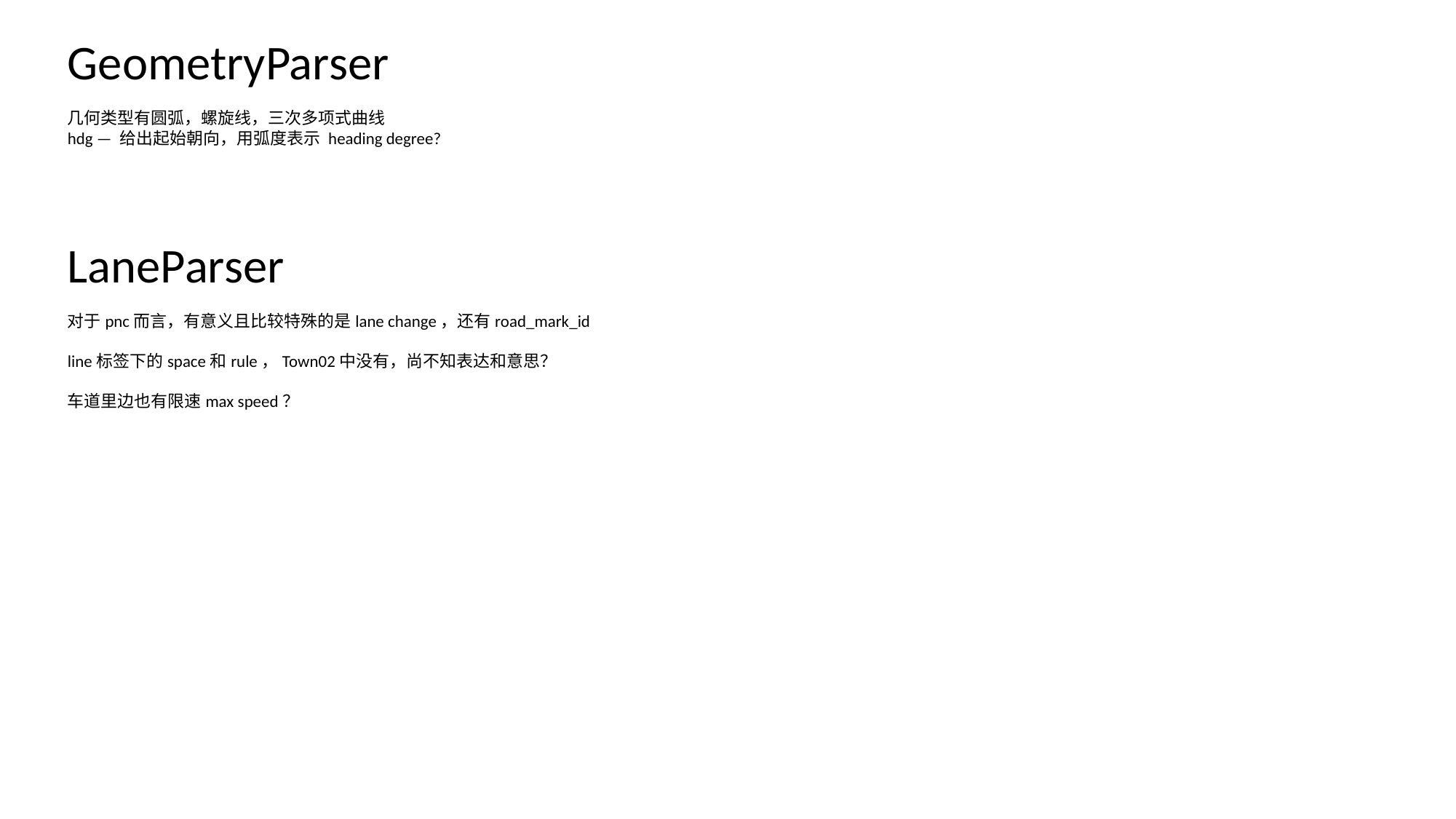

GeometryParser
几何类型有圆弧，螺旋线，三次多项式曲线
hdg — 给出起始朝向，用弧度表示 heading degree?

LaneParser
对于pnc而言，有意义且比较特殊的是lane change，还有road_mark_id

line标签下的space和rule，Town02中没有，尚不知表达和意思？

车道里边也有限速max speed？